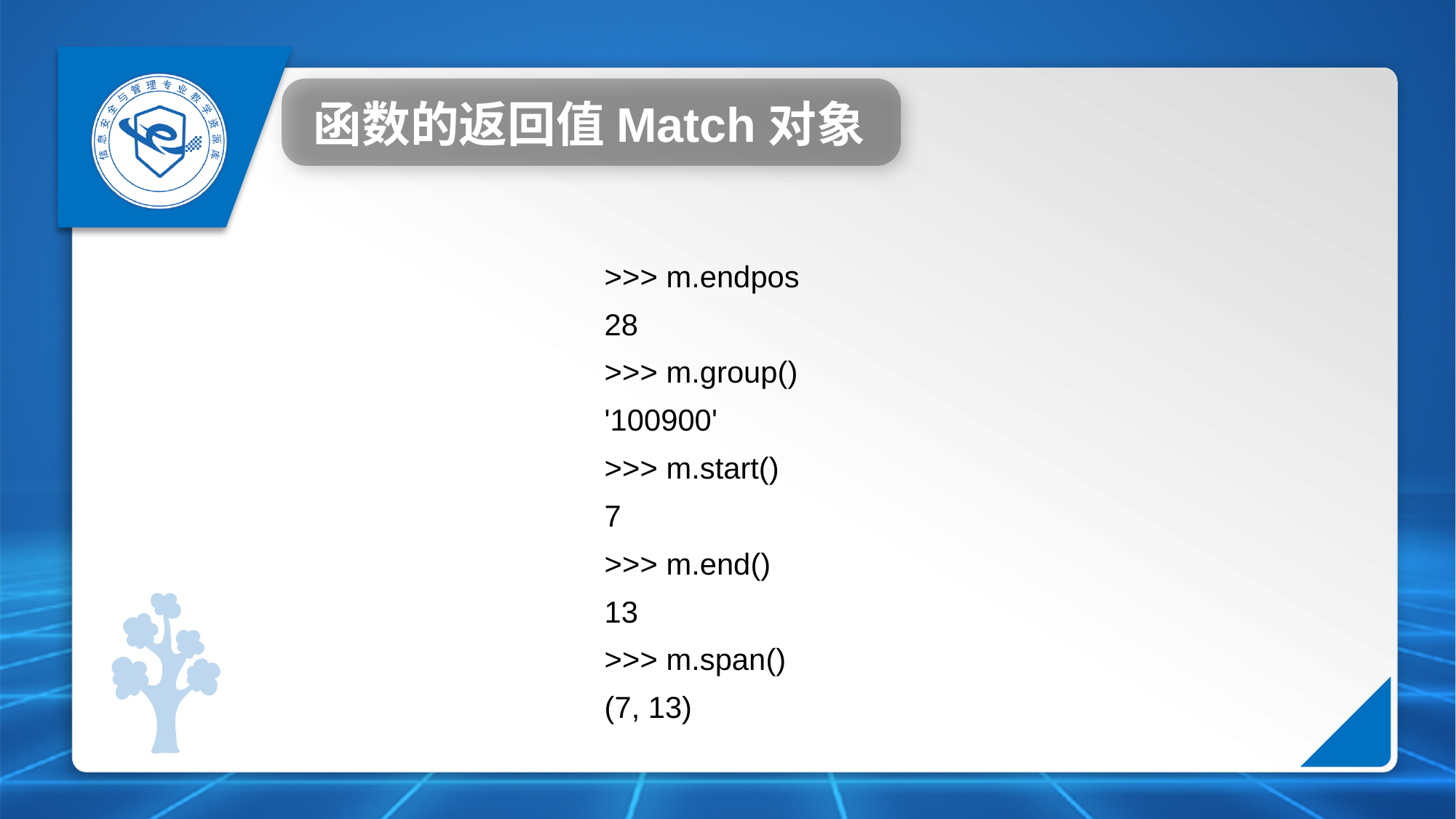

函数的返回值Match对象
>>> m.endpos
28
>>> m.group()
'100900'
>>> m.start()
7
>>> m.end()
13
>>> m.span()
(7, 13)